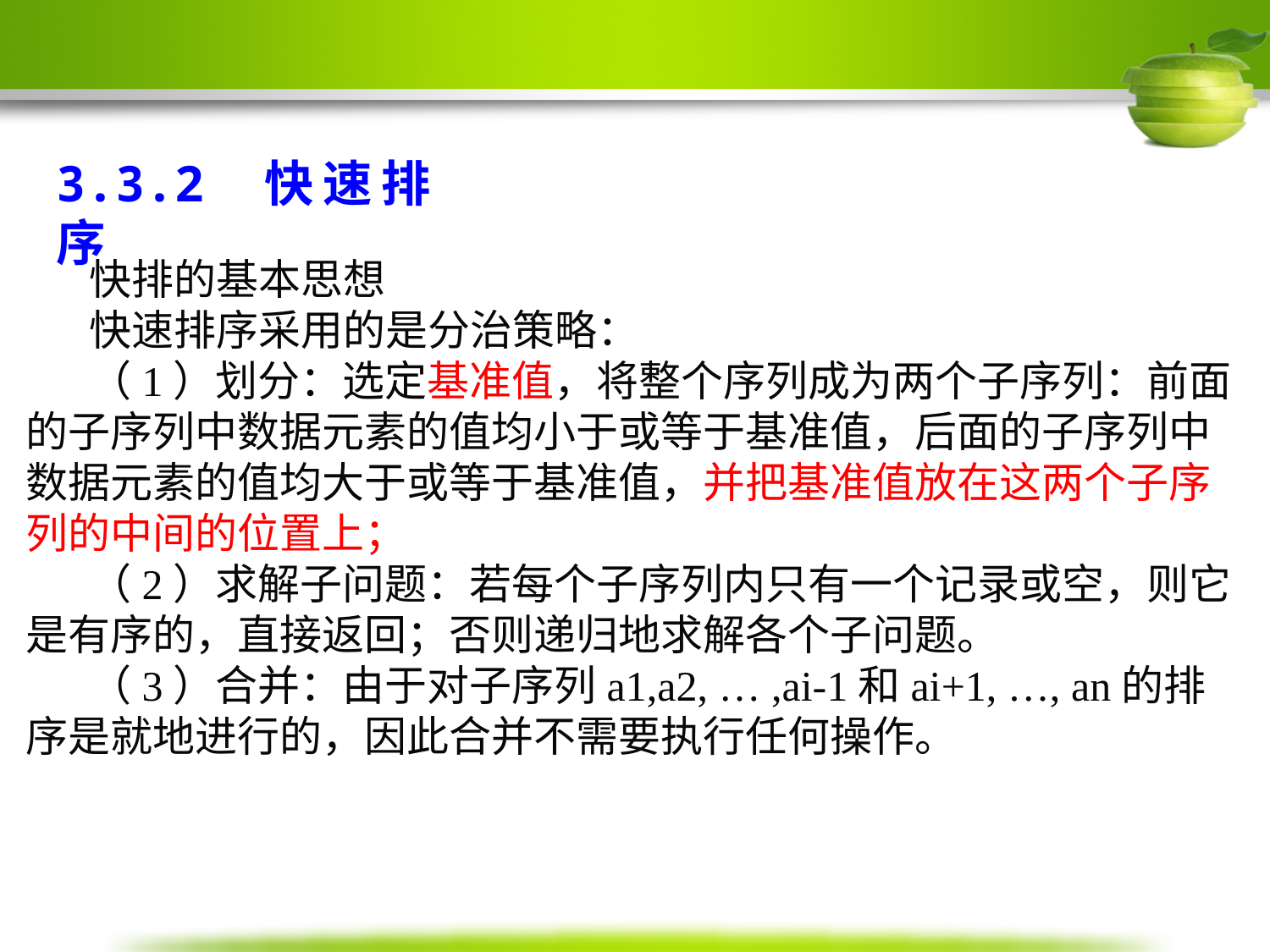

3.3.2 快速排序
快排的基本思想
快速排序采用的是分治策略：
（1）划分：选定基准值，将整个序列成为两个子序列：前面的子序列中数据元素的值均小于或等于基准值，后面的子序列中数据元素的值均大于或等于基准值，并把基准值放在这两个子序列的中间的位置上；
（2）求解子问题：若每个子序列内只有一个记录或空，则它是有序的，直接返回；否则递归地求解各个子问题。
（3）合并：由于对子序列a1,a2, … ,ai-1和ai+1, …, an的排序是就地进行的，因此合并不需要执行任何操作。